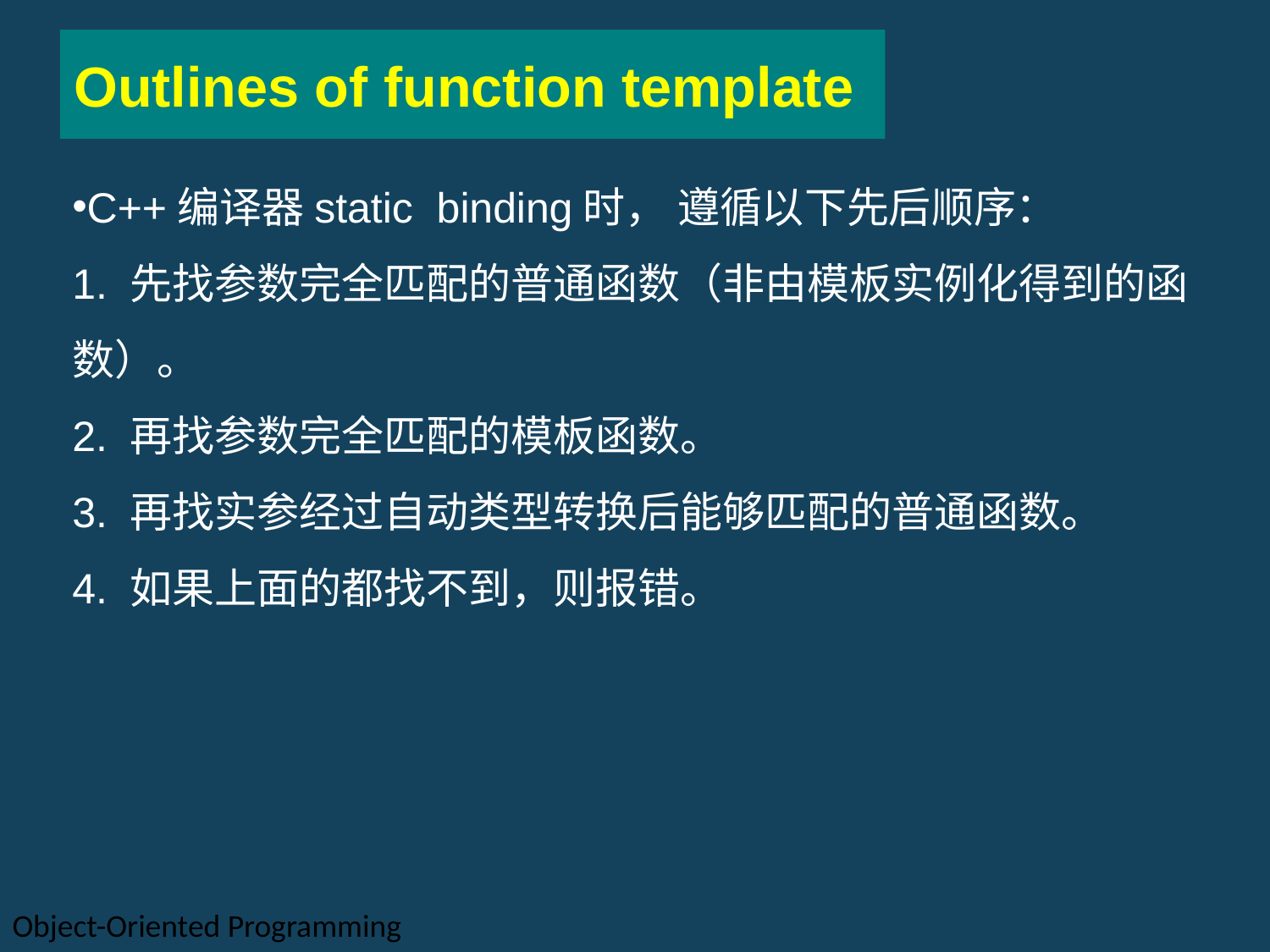

# Outlines of function template
C++编译器static  binding时， 遵循以下先后顺序：
1. 先找参数完全匹配的普通函数（非由模板实例化得到的函数）。
2. 再找参数完全匹配的模板函数。
3. 再找实参经过自动类型转换后能够匹配的普通函数。
4. 如果上面的都找不到，则报错。
Object-Oriented Programming